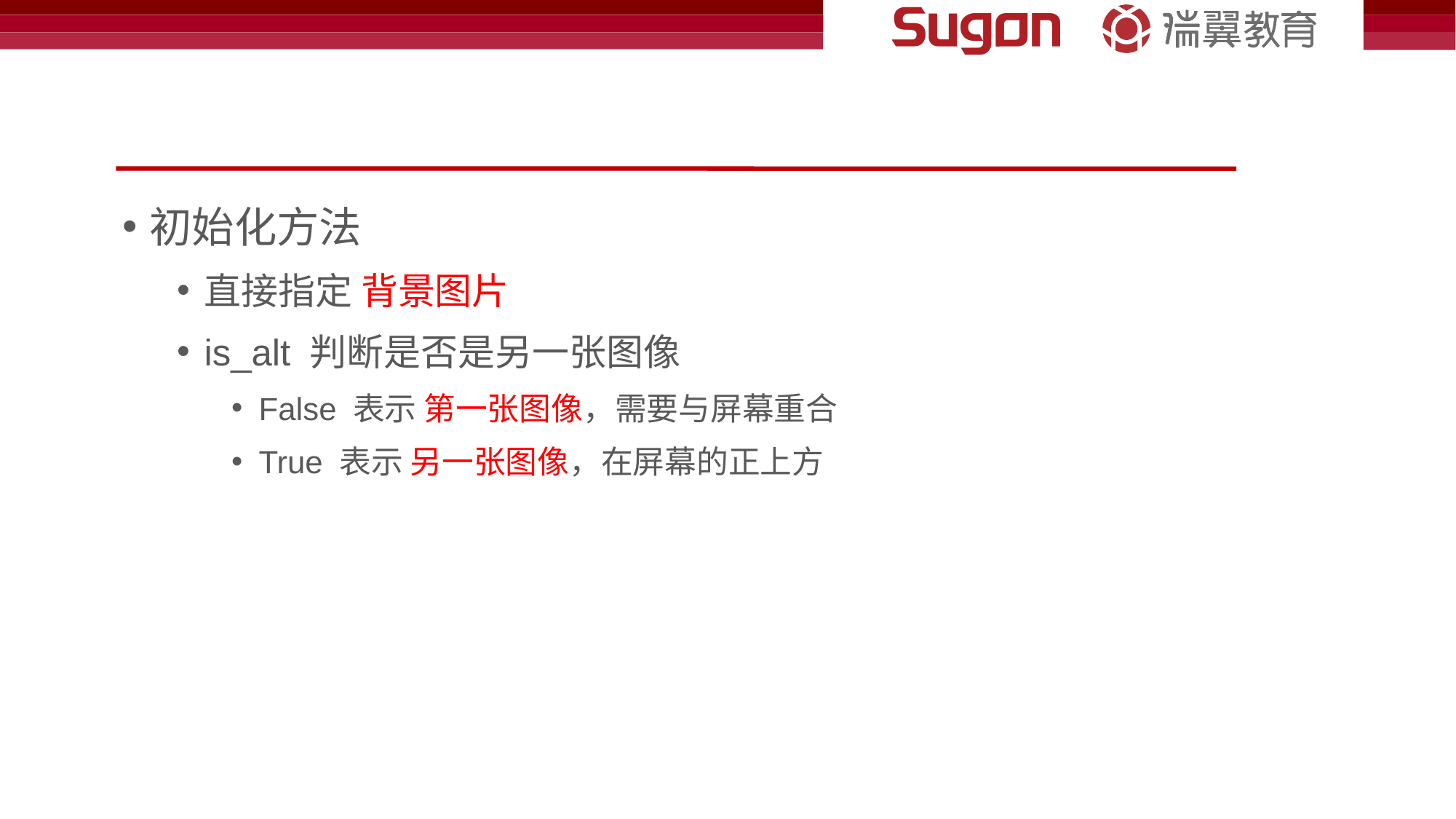

#
初始化方法
直接指定 背景图片
is_alt 判断是否是另一张图像
False 表示 第一张图像，需要与屏幕重合
True 表示 另一张图像，在屏幕的正上方